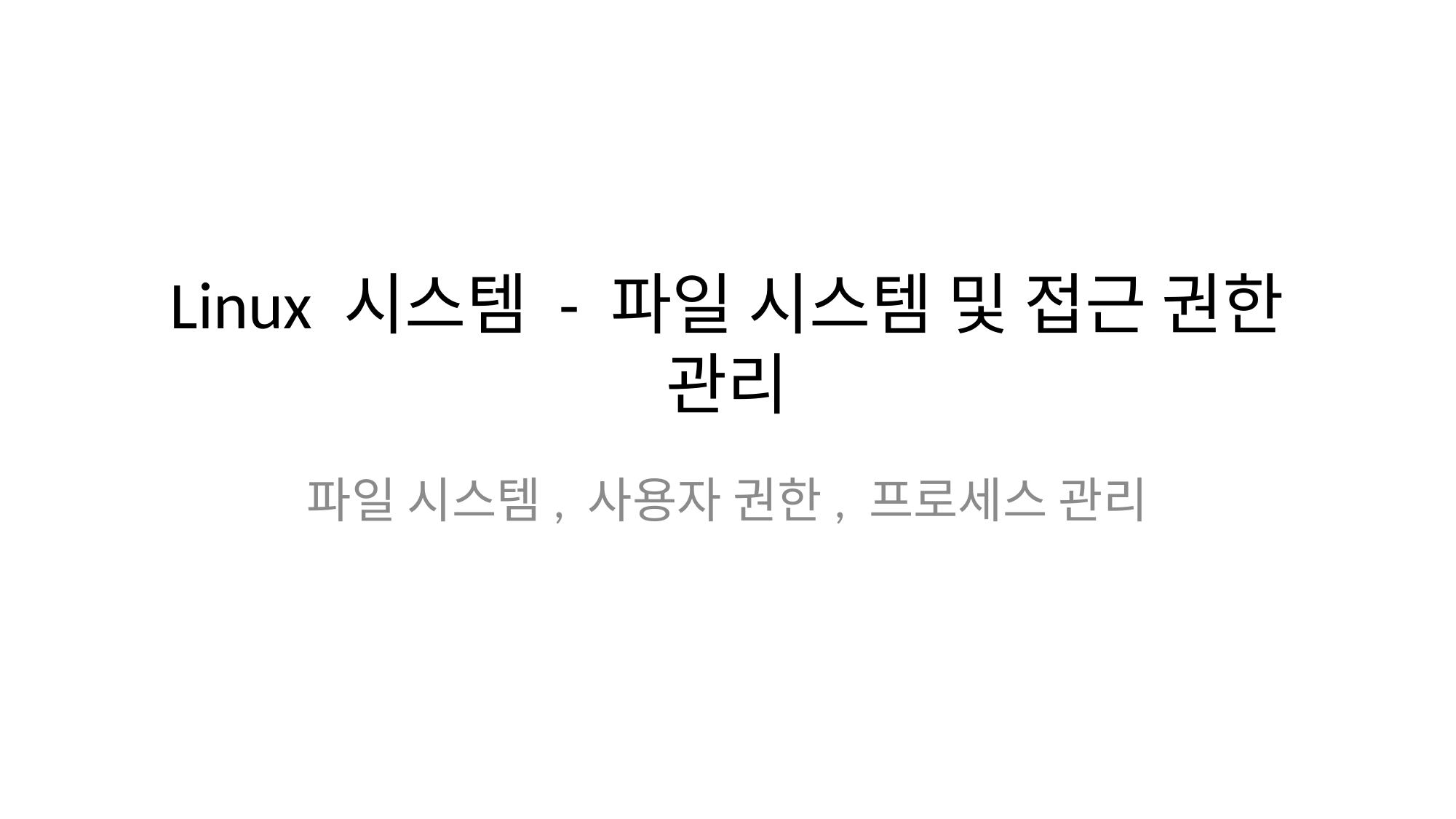

# Linux 시스템 - 파일 시스템 및 접근 권한 관리
파일 시스템, 사용자 권한, 프로세스 관리